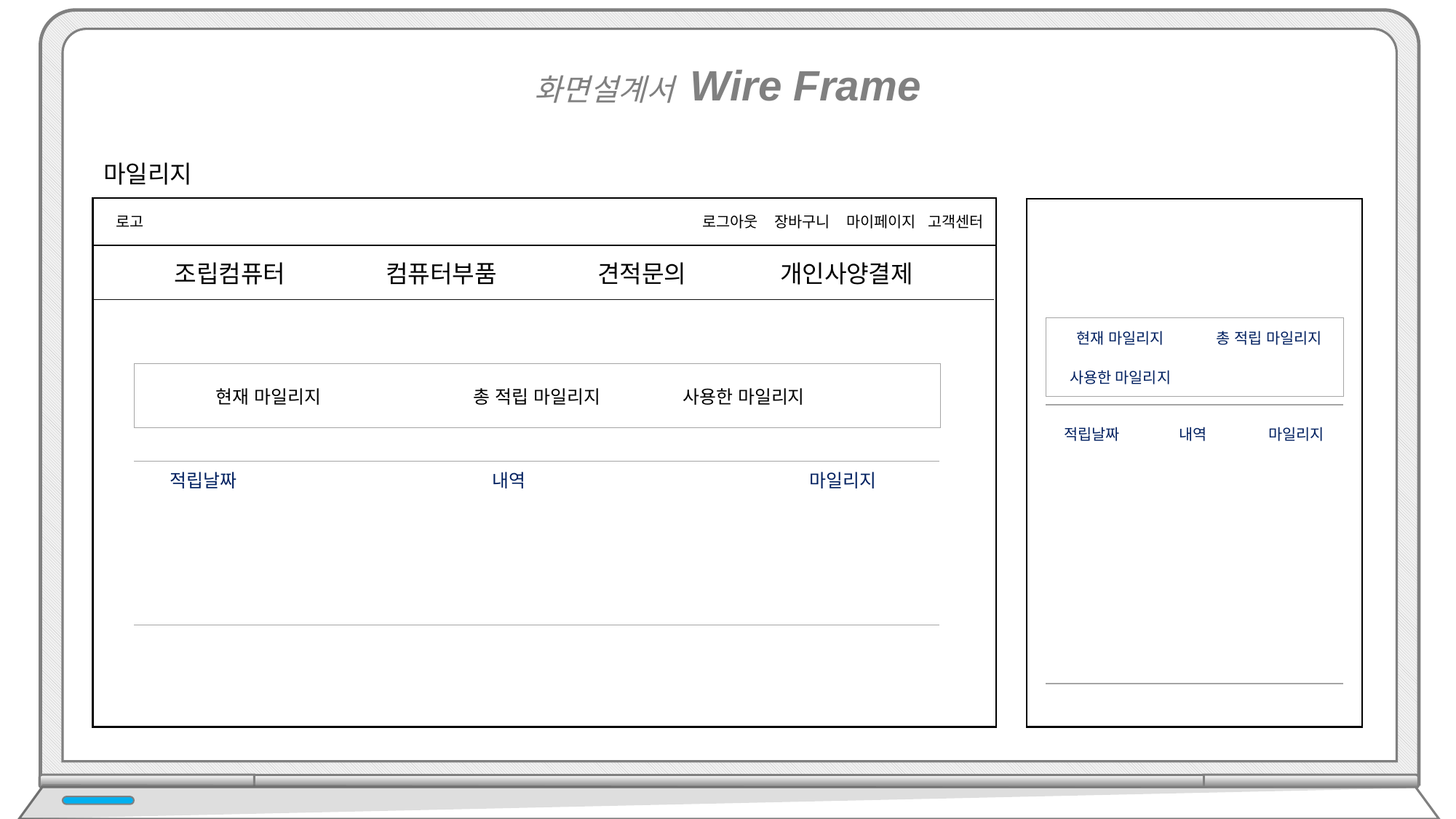

화면설계서 Wire Frame
마일리지

로그아웃    장바구니    마이페이지   고객센터
로고
조립컴퓨터               컴퓨터부품               견적문의              개인사양결제
| 현재 마일리지 | 총 적립 마일리지 |
| --- | --- |
| 사용한 마일리지 |  |
| 현재 마일리지 | 총 적립 마일리지 | 사용한 마일리지 |
| --- | --- | --- |
| 적립날짜 | 내역 | 마일리지 |
| --- | --- | --- |
|  |  |  |
| 적립날짜 | 내역 | 마일리지 |
| --- | --- | --- |
|  |  |  |